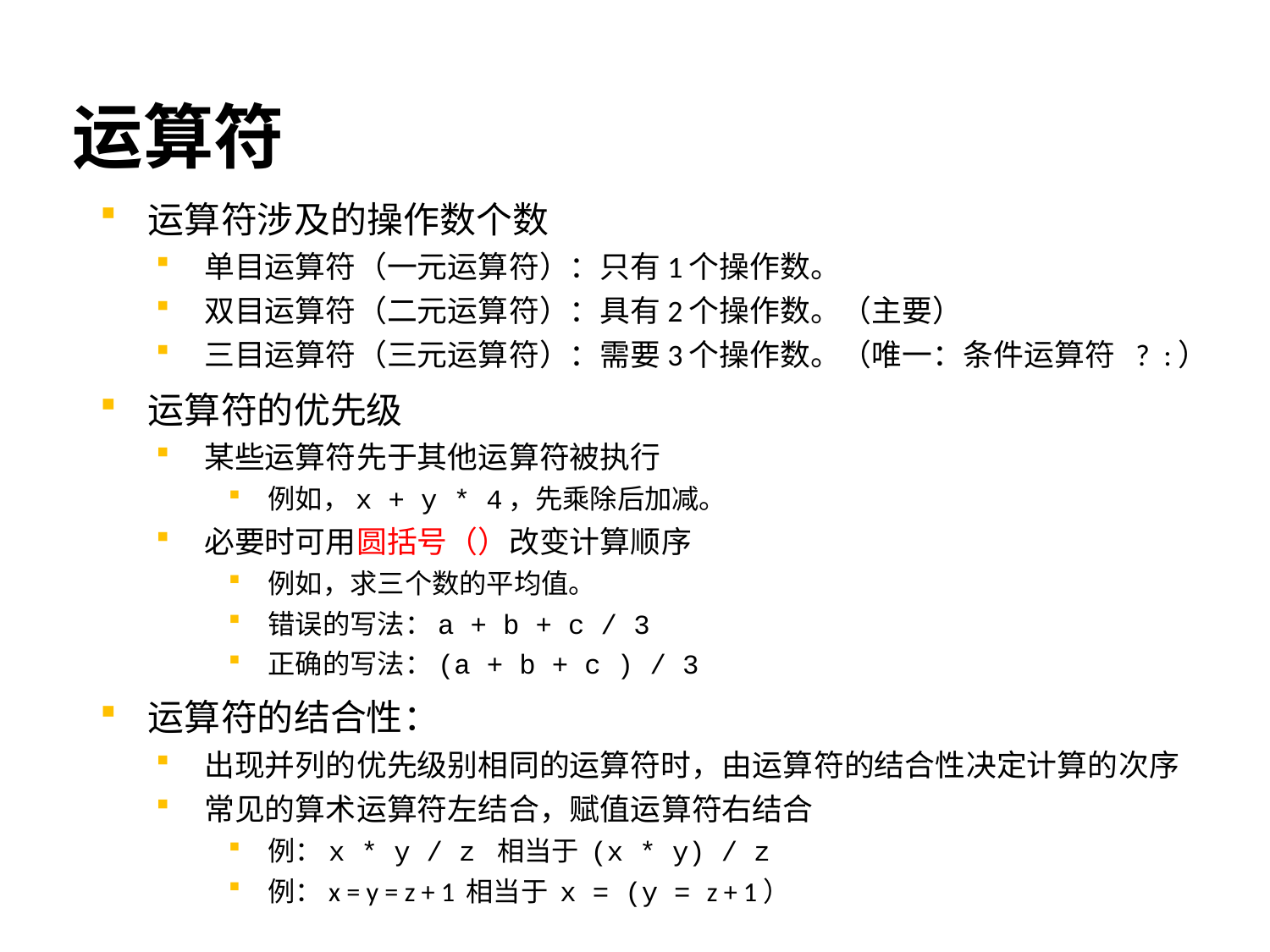

# 运算符
运算符涉及的操作数个数
单目运算符（一元运算符）：只有1个操作数。
双目运算符（二元运算符）：具有2个操作数。（主要）
三目运算符（三元运算符）：需要3个操作数。（唯一：条件运算符  ?  :）
运算符的优先级
某些运算符先于其他运算符被执行
例如，x + y * 4，先乘除后加减。
必要时可用圆括号（）改变计算顺序
例如，求三个数的平均值。
错误的写法：a + b + c / 3
正确的写法：(a + b + c ) / 3
运算符的结合性：
出现并列的优先级别相同的运算符时，由运算符的结合性决定计算的次序
常见的算术运算符左结合，赋值运算符右结合
例：x * y / z 相当于 (x * y) / z
例：x = y = z + 1 相当于 x = (y = z + 1）